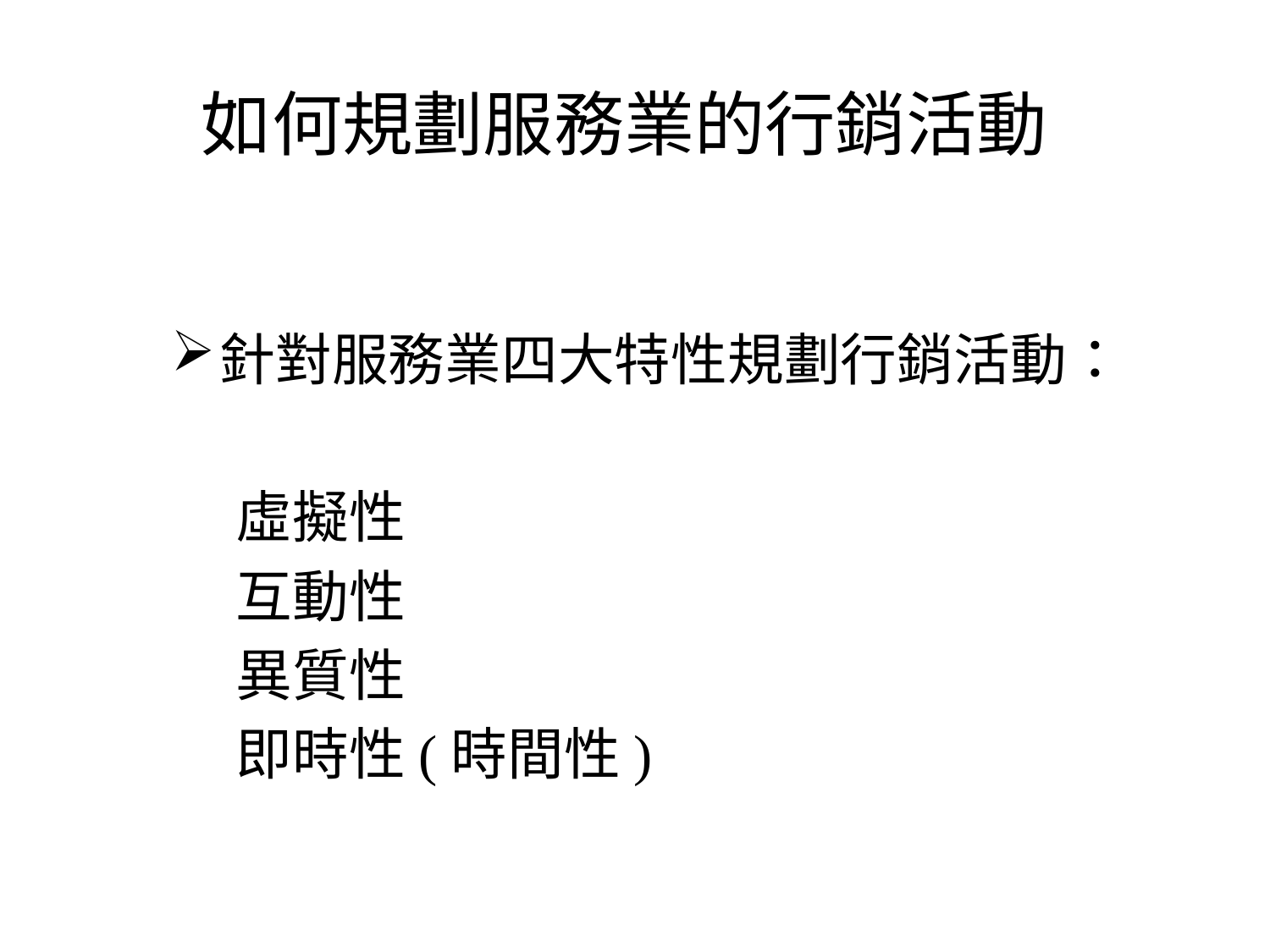

# 如何規劃服務業的行銷活動
針對服務業四大特性規劃行銷活動：

    虛擬性
    互動性
    異質性
    即時性(時間性)